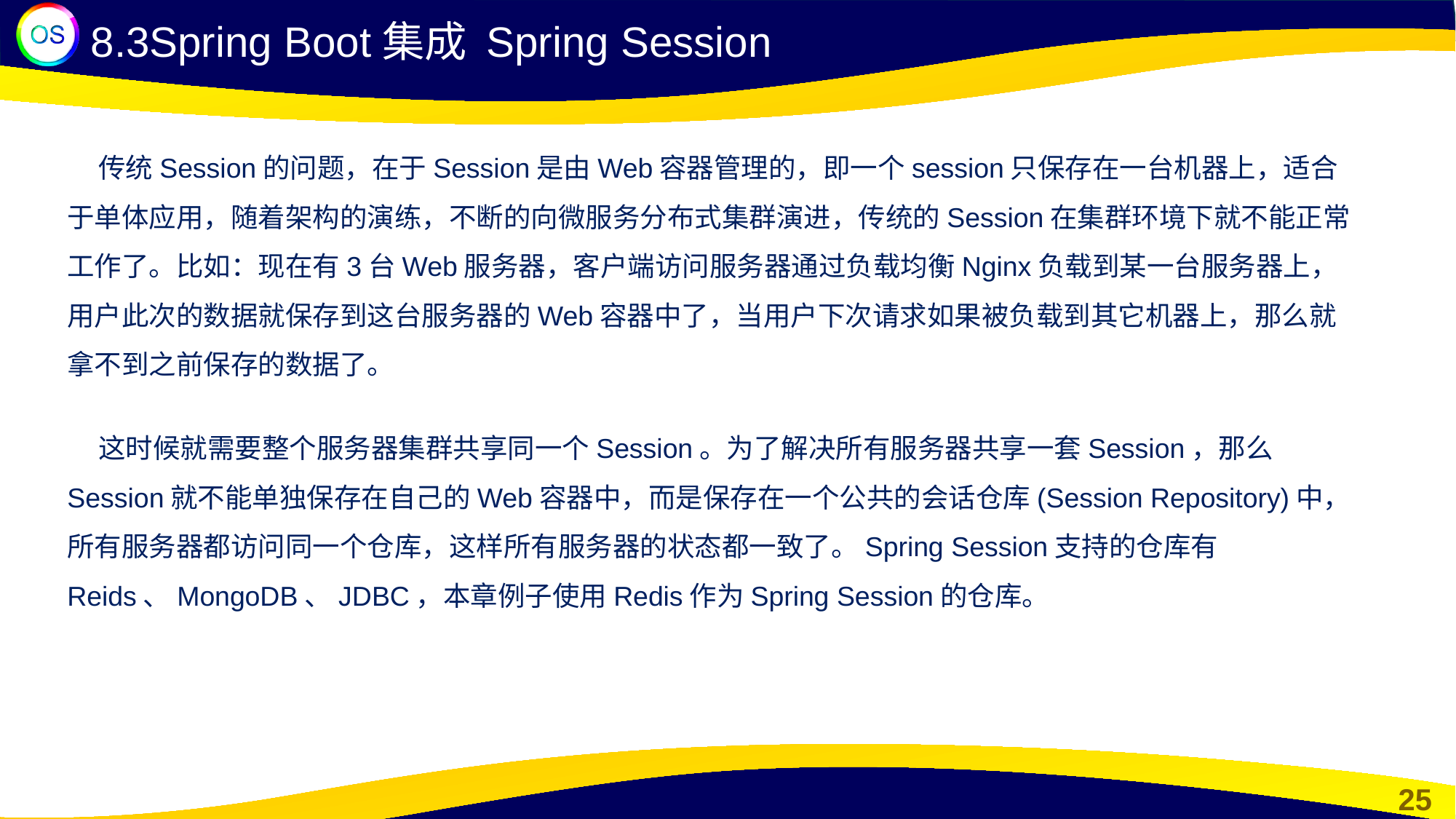

8.3Spring Boot集成 Spring Session
    传统Session的问题，在于Session是由Web容器管理的，即一个session只保存在一台机器上，适合于单体应用，随着架构的演练，不断的向微服务分布式集群演进，传统的Session在集群环境下就不能正常工作了。比如：现在有3台Web服务器，客户端访问服务器通过负载均衡Nginx负载到某一台服务器上，用户此次的数据就保存到这台服务器的Web容器中了，当用户下次请求如果被负载到其它机器上，那么就拿不到之前保存的数据了。
    这时候就需要整个服务器集群共享同一个Session。为了解决所有服务器共享一套Session，那么Session就不能单独保存在自己的Web容器中，而是保存在一个公共的会话仓库(Session Repository)中，所有服务器都访问同一个仓库，这样所有服务器的状态都一致了。Spring Session支持的仓库有Reids、MongoDB、JDBC，本章例子使用Redis作为Spring Session的仓库。